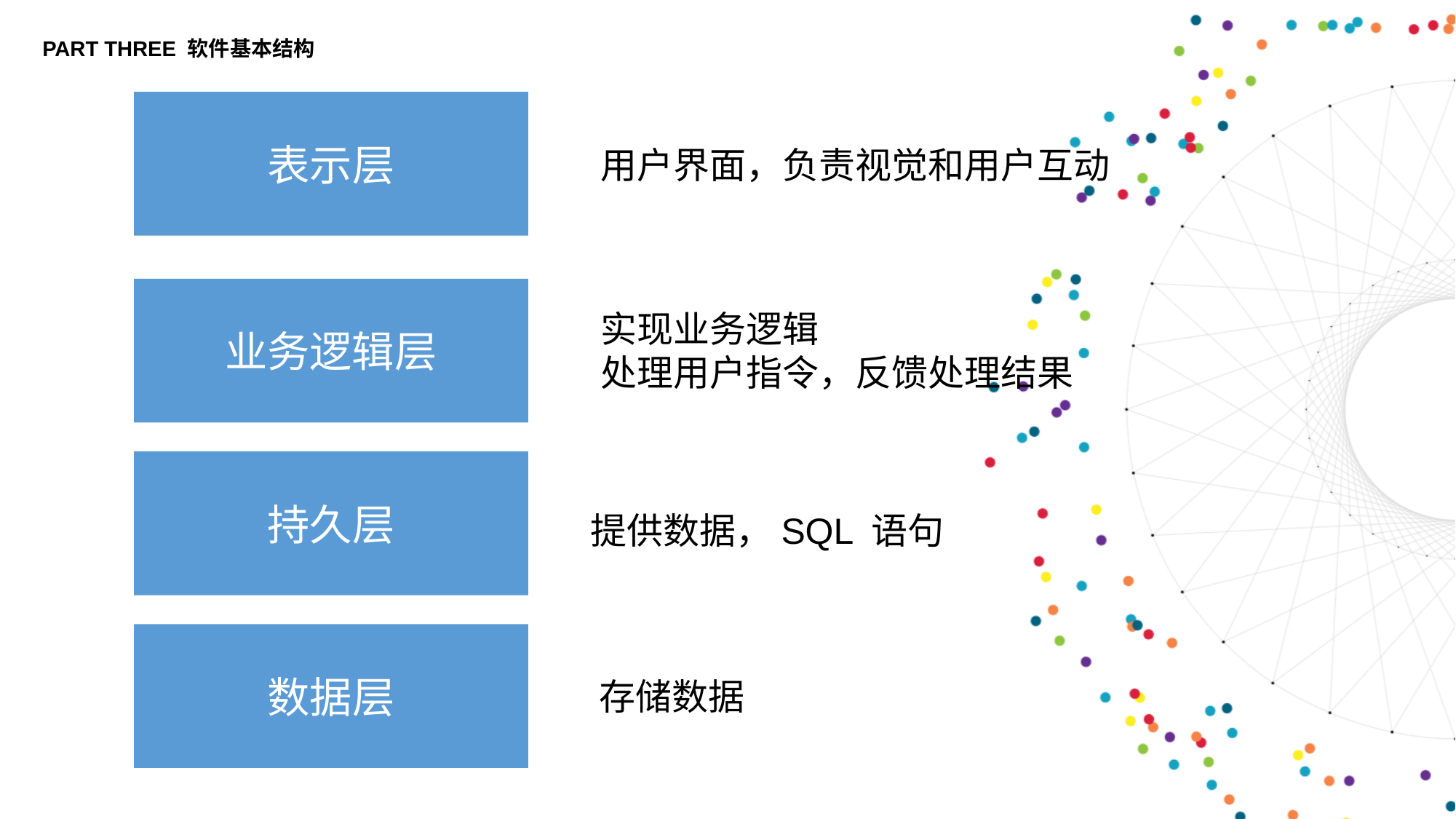

PART THREE 软件基本结构
表示层
用户界面，负责视觉和用户互动
业务逻辑层
实现业务逻辑
处理用户指令，反馈处理结果
持久层
提供数据，SQL 语句
数据层
存储数据